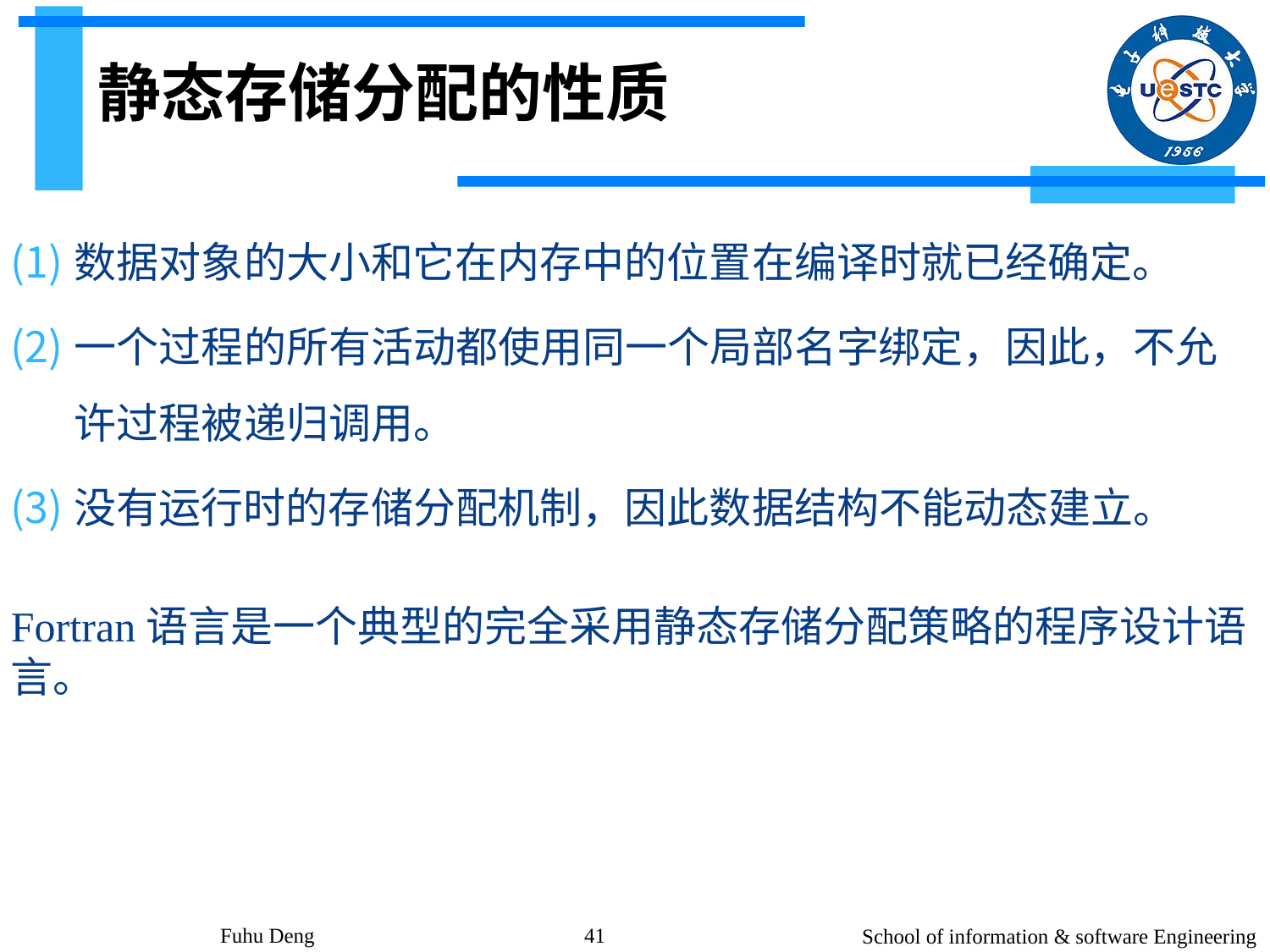

# 静态存储分配的性质
数据对象的大小和它在内存中的位置在编译时就已经确定。
一个过程的所有活动都使用同一个局部名字绑定，因此，不允许过程被递归调用。
没有运行时的存储分配机制，因此数据结构不能动态建立。

Fortran语言是一个典型的完全采用静态存储分配策略的程序设计语言。
Fuhu Deng
41
School of information & software Engineering